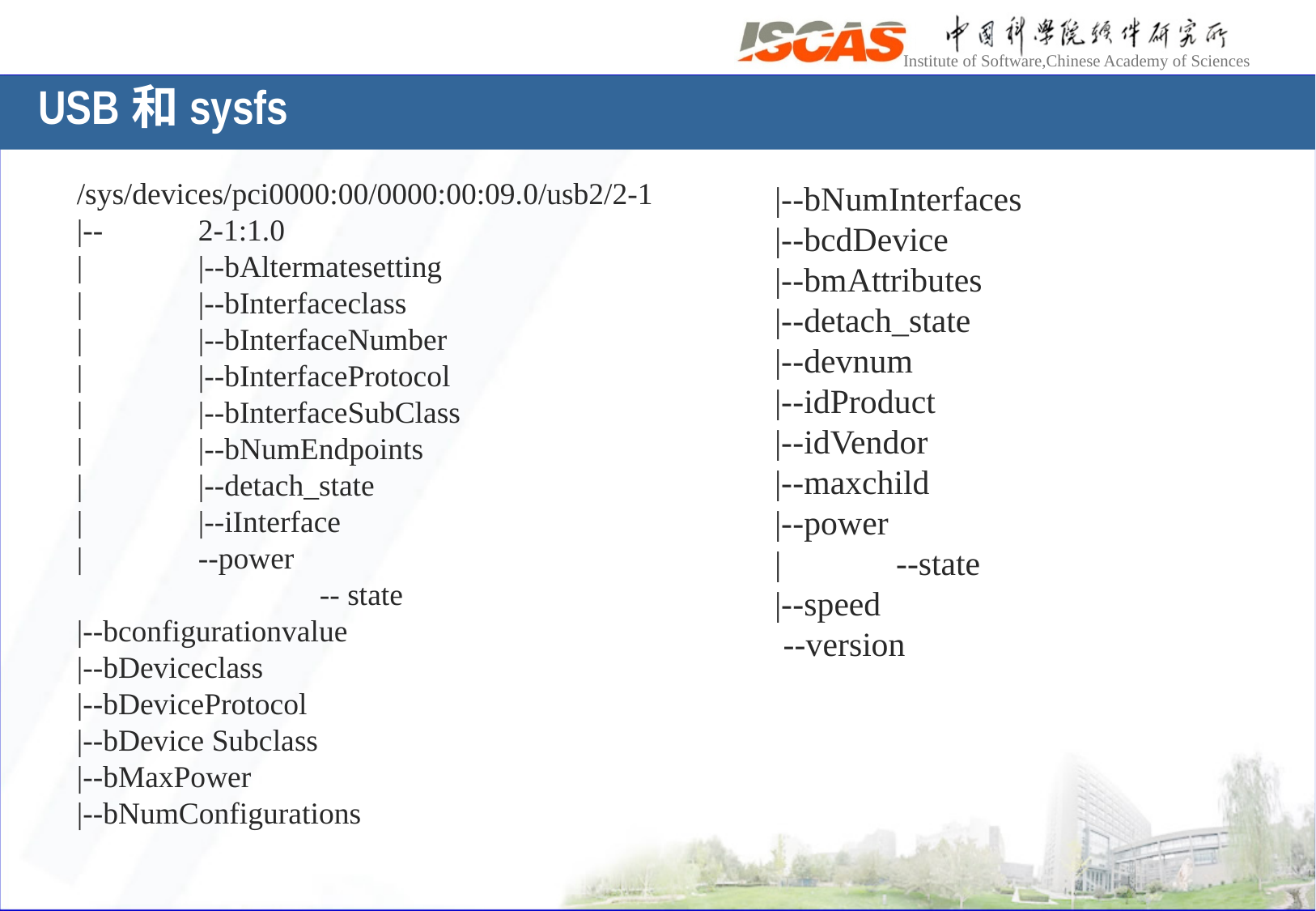

# USB和sysfs
/sys/devices/pci0000:00/0000:00:09.0/usb2/2-1
|-- 	2-1:1.0
|	|--bAltermatesetting
|	|--bInterfaceclass
|	|--bInterfaceNumber
|	|--bInterfaceProtocol
|	|--bInterfaceSubClass
|	|--bNumEndpoints
|	|--detach_state
|	|--iInterface
|	--power
		-- state
|--bconfigurationvalue
|--bDeviceclass
|--bDeviceProtocol
|--bDevice Subclass
|--bMaxPower
|--bNumConfigurations
|--bNumInterfaces
|--bcdDevice
|--bmAttributes
|--detach_state
|--devnum
|--idProduct
|--idVendor
|--maxchild
|--power
|	--state
|--speed
 --version